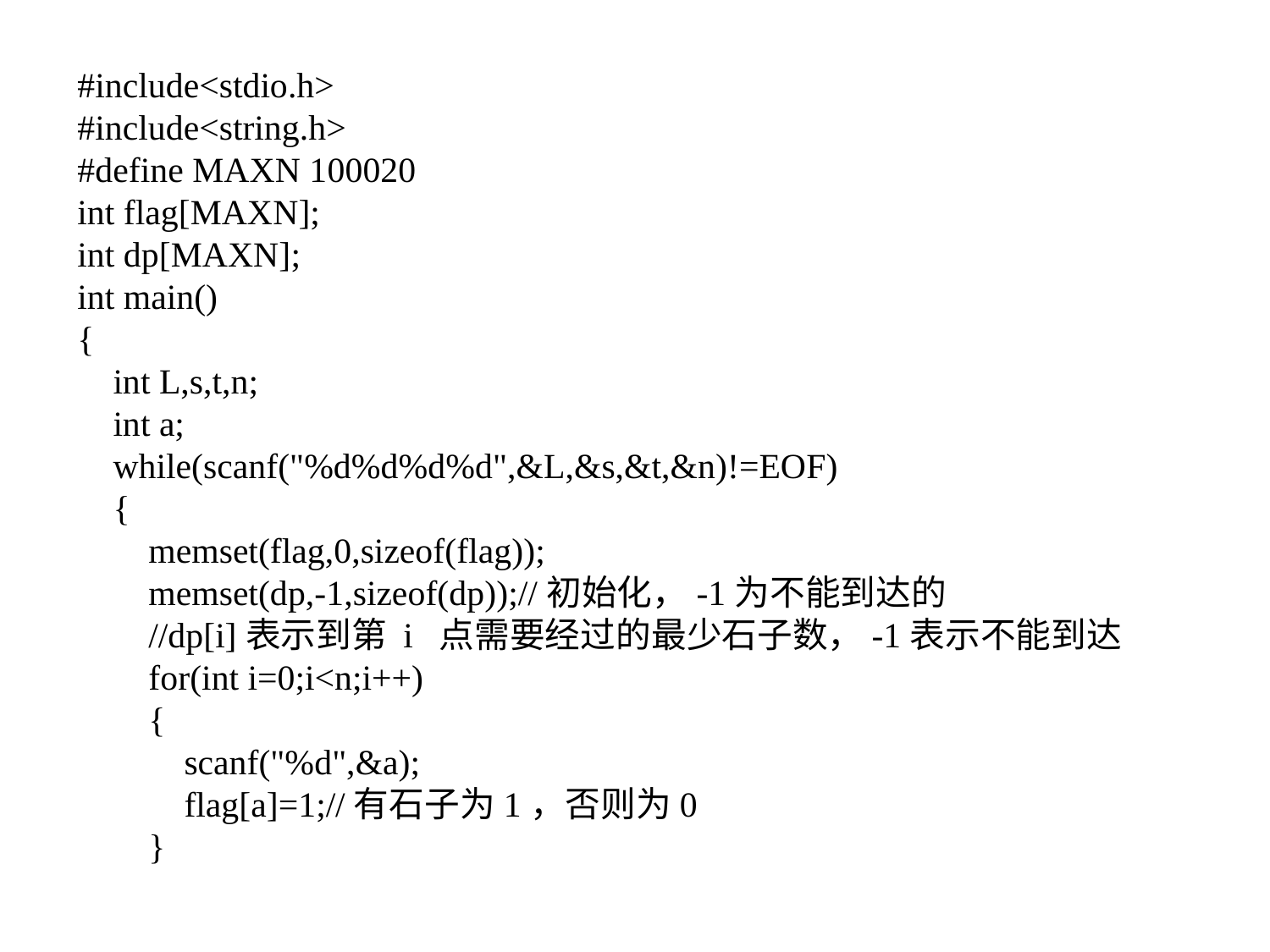

#include<stdio.h>
#include<string.h>
#define MAXN 100020
int flag[MAXN];
int dp[MAXN];
int main()
{
    int L,s,t,n;
    int a;
    while(scanf("%d%d%d%d",&L,&s,&t,&n)!=EOF)
    {
        memset(flag,0,sizeof(flag));
        memset(dp,-1,sizeof(dp));//初始化，-1为不能到达的
        //dp[i]表示到第 i  点需要经过的最少石子数，-1表示不能到达
        for(int i=0;i<n;i++)
        {
            scanf("%d",&a);
            flag[a]=1;//有石子为1，否则为0
        }